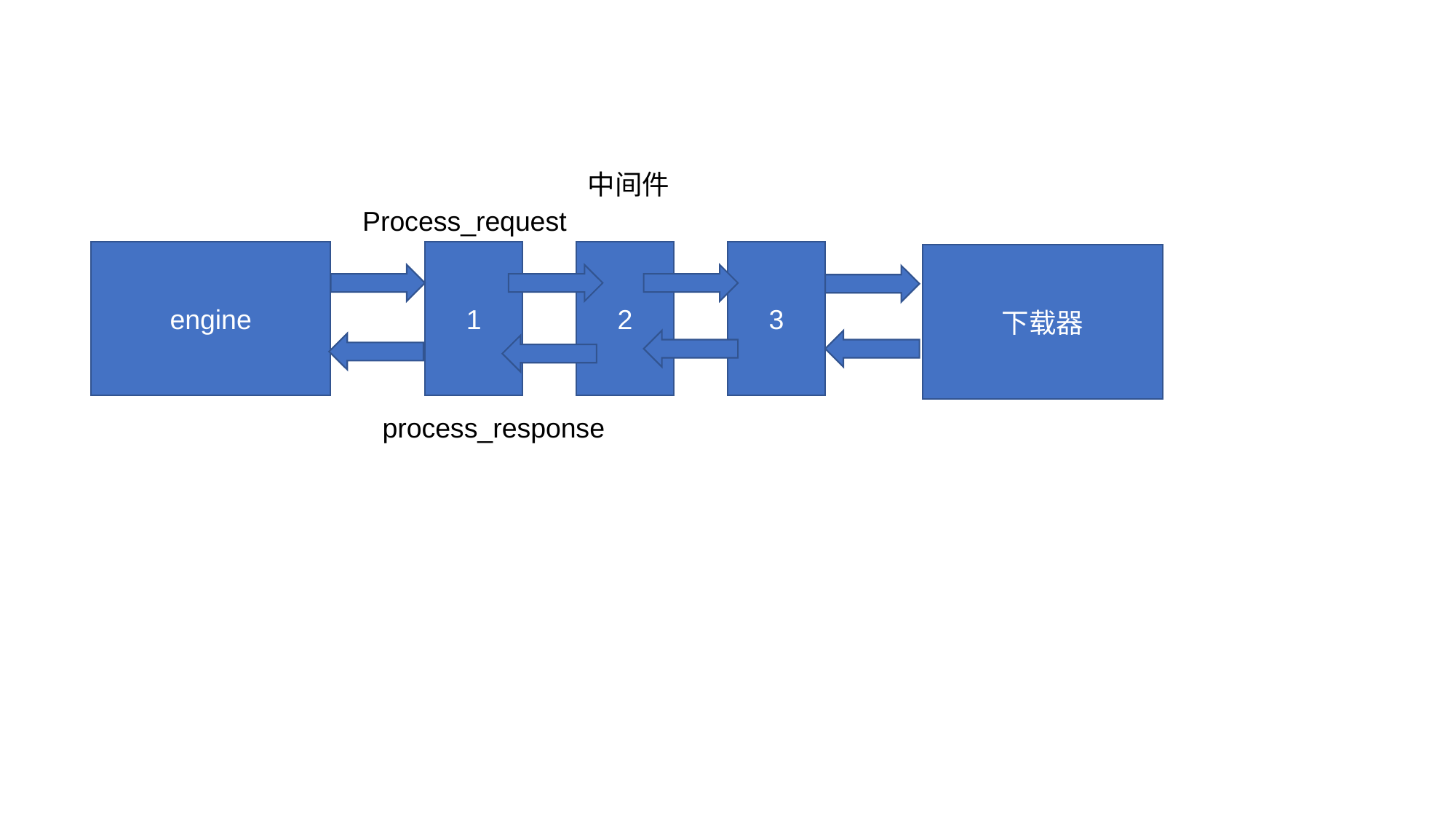

中间件
Process_request
engine
1
2
3
下载器

process_response